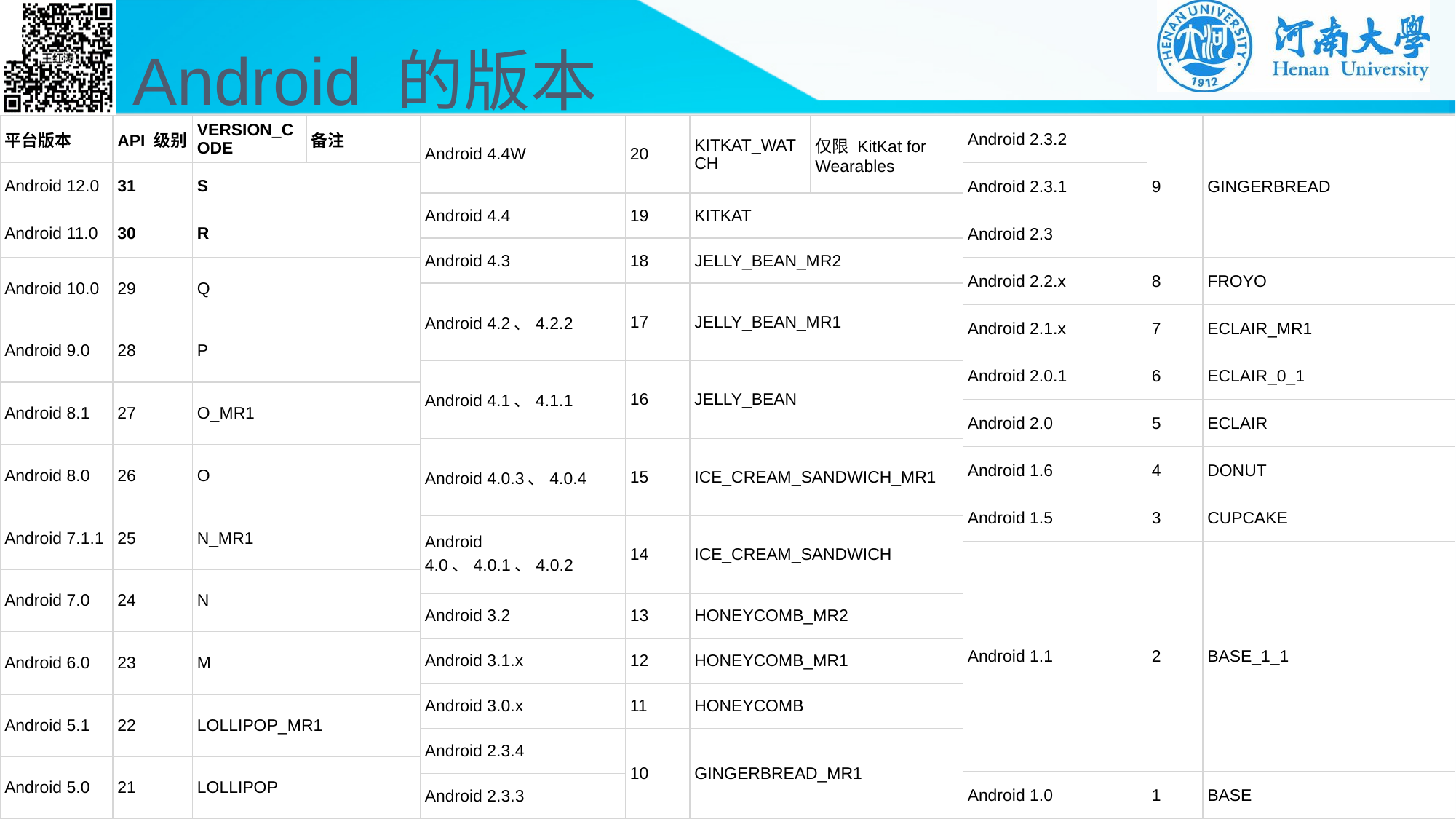

# Android 的版本
| Android 2.3.2 | 9 | GINGERBREAD |
| --- | --- | --- |
| Android 2.3.1 |  |  |
| Android 2.3 |  |  |
| Android 2.2.x | 8 | FROYO |
| Android 2.1.x | 7 | ECLAIR\_MR1 |
| Android 2.0.1 | 6 | ECLAIR\_0\_1 |
| Android 2.0 | 5 | ECLAIR |
| Android 1.6 | 4 | DONUT |
| Android 1.5 | 3 | CUPCAKE |
| Android 1.1 | 2 | BASE\_1\_1 |
| Android 1.0 | 1 | BASE |
| 平台版本 | API 级别 | VERSION\_CODE | 备注 |
| --- | --- | --- | --- |
| Android 12.0 | 31 | S |  |
| Android 11.0 | 30 | R |  |
| Android 10.0 | 29 | Q |  |
| Android 9.0 | 28 | P |  |
| Android 8.1 | 27 | O\_MR1 |  |
| Android 8.0 | 26 | O |  |
| Android 7.1.1 | 25 | N\_MR1 |  |
| Android 7.0 | 24 | N |  |
| Android 6.0 | 23 | M |  |
| Android 5.1 | 22 | LOLLIPOP\_MR1 |  |
| Android 5.0 | 21 | LOLLIPOP |  |
| Android 4.4W | 20 | KITKAT\_WATCH | 仅限 KitKat for Wearables |
| --- | --- | --- | --- |
| Android 4.4 | 19 | KITKAT |  |
| Android 4.3 | 18 | JELLY\_BEAN\_MR2 |  |
| Android 4.2、4.2.2 | 17 | JELLY\_BEAN\_MR1 |  |
| Android 4.1、4.1.1 | 16 | JELLY\_BEAN |  |
| Android 4.0.3、4.0.4 | 15 | ICE\_CREAM\_SANDWICH\_MR1 |  |
| Android 4.0、4.0.1、4.0.2 | 14 | ICE\_CREAM\_SANDWICH |  |
| Android 3.2 | 13 | HONEYCOMB\_MR2 |  |
| Android 3.1.x | 12 | HONEYCOMB\_MR1 |  |
| Android 3.0.x | 11 | HONEYCOMB |  |
| Android 2.3.4 | 10 | GINGERBREAD\_MR1 |  |
| Android 2.3.3 |  |  |  |